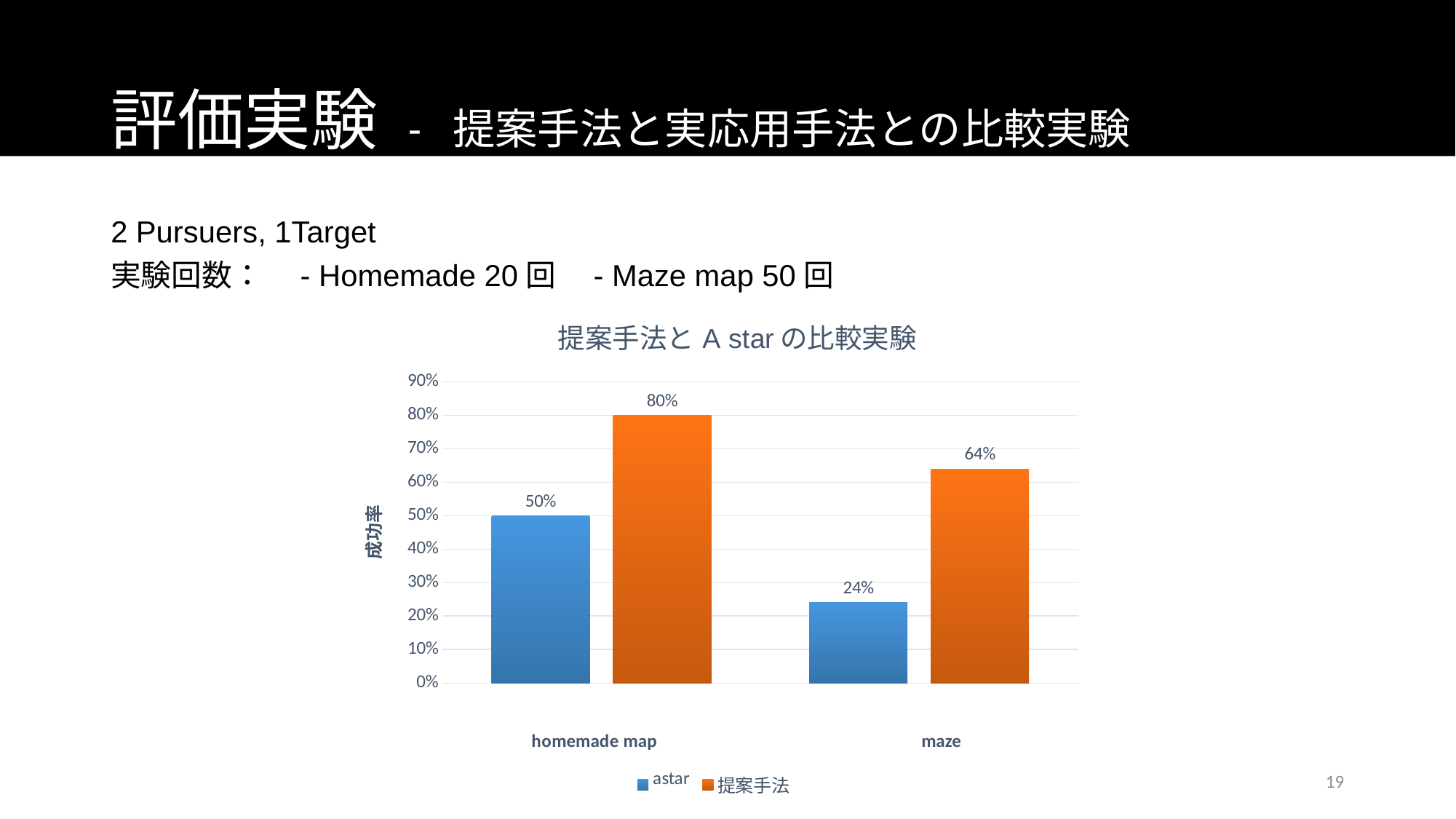

# 評価実験 - 提案手法と実応用手法との比較実験
2 Pursuers, 1Target
実験回数：　- Homemade 20回　- Maze map 50回

### Chart: 提案手法とA starの比較実験

| Category | astar | 提案手法 |
|---|---|---|
| 成功率 | 0.5 | 0.8 |
19